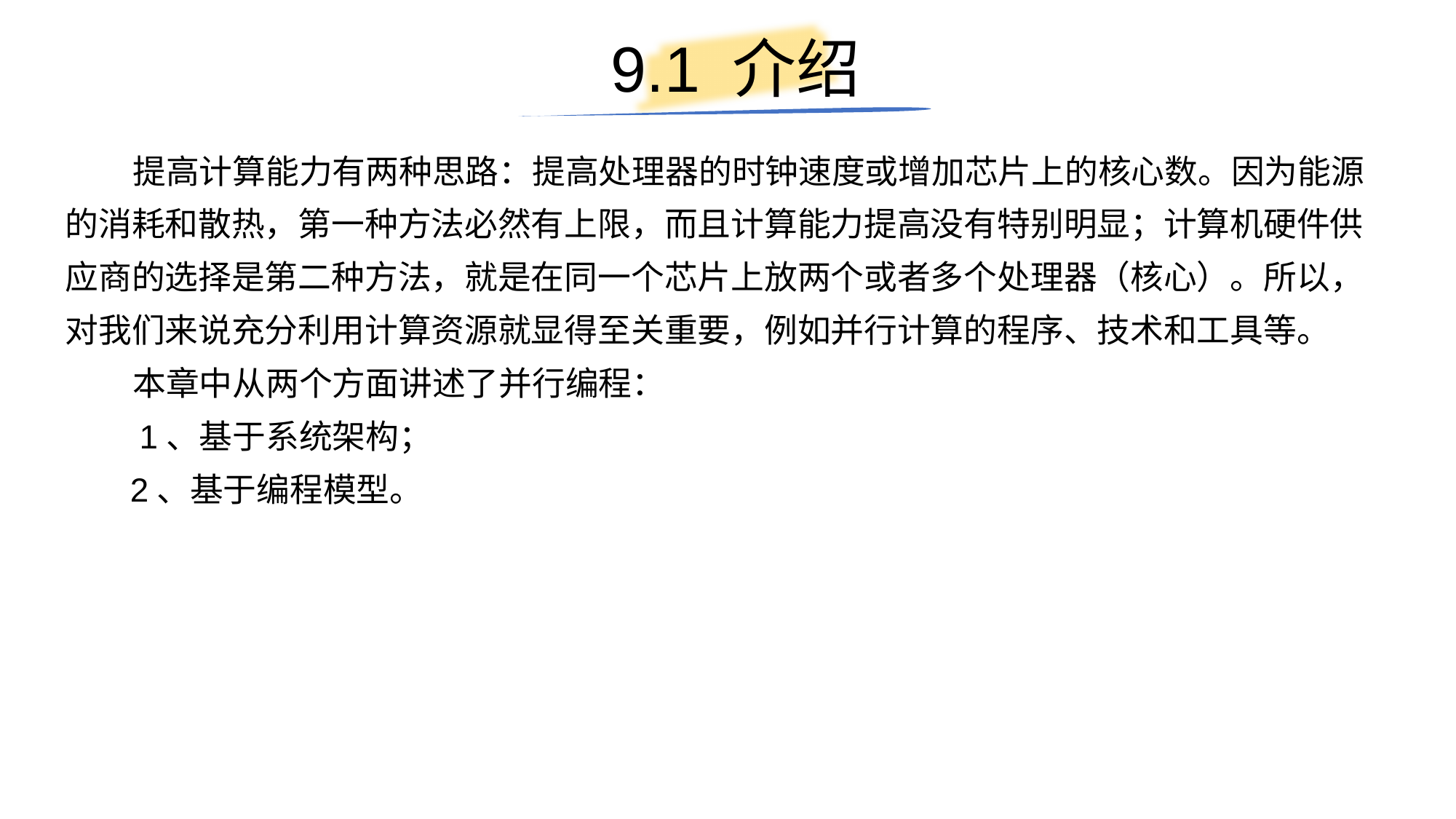

# 9.1 介绍

        提高计算能力有两种思路：提高处理器的时钟速度或增加芯片上的核心数。因为能源的消耗和散热，第一种方法必然有上限，而且计算能力提高没有特别明显；计算机硬件供应商的选择是第二种方法，就是在同一个芯片上放两个或者多个处理器（核心）。所以，对我们来说充分利用计算资源就显得至关重要，例如并行计算的程序、技术和工具等。
        本章中从两个方面讲述了并行编程：
        1、基于系统架构；
       2、基于编程模型。